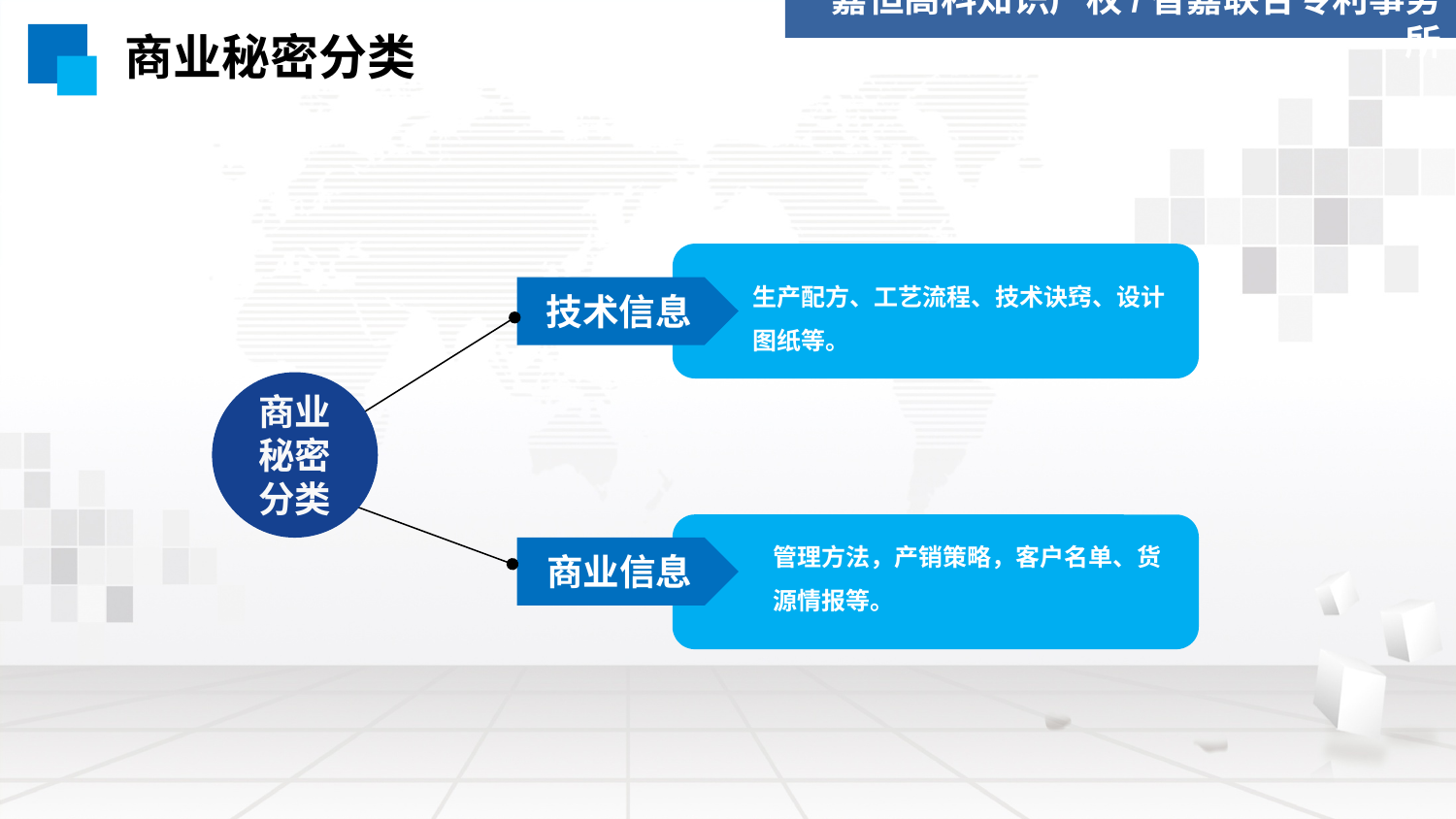

嘉恒高科知识产权/智嘉联合专利事务所
商业秘密分类

生产配方、工艺流程、技术诀窍、设计图纸等。

技术信息

商业秘密分类

管理方法，产销策略，客户名单、货源情报等。
商业信息